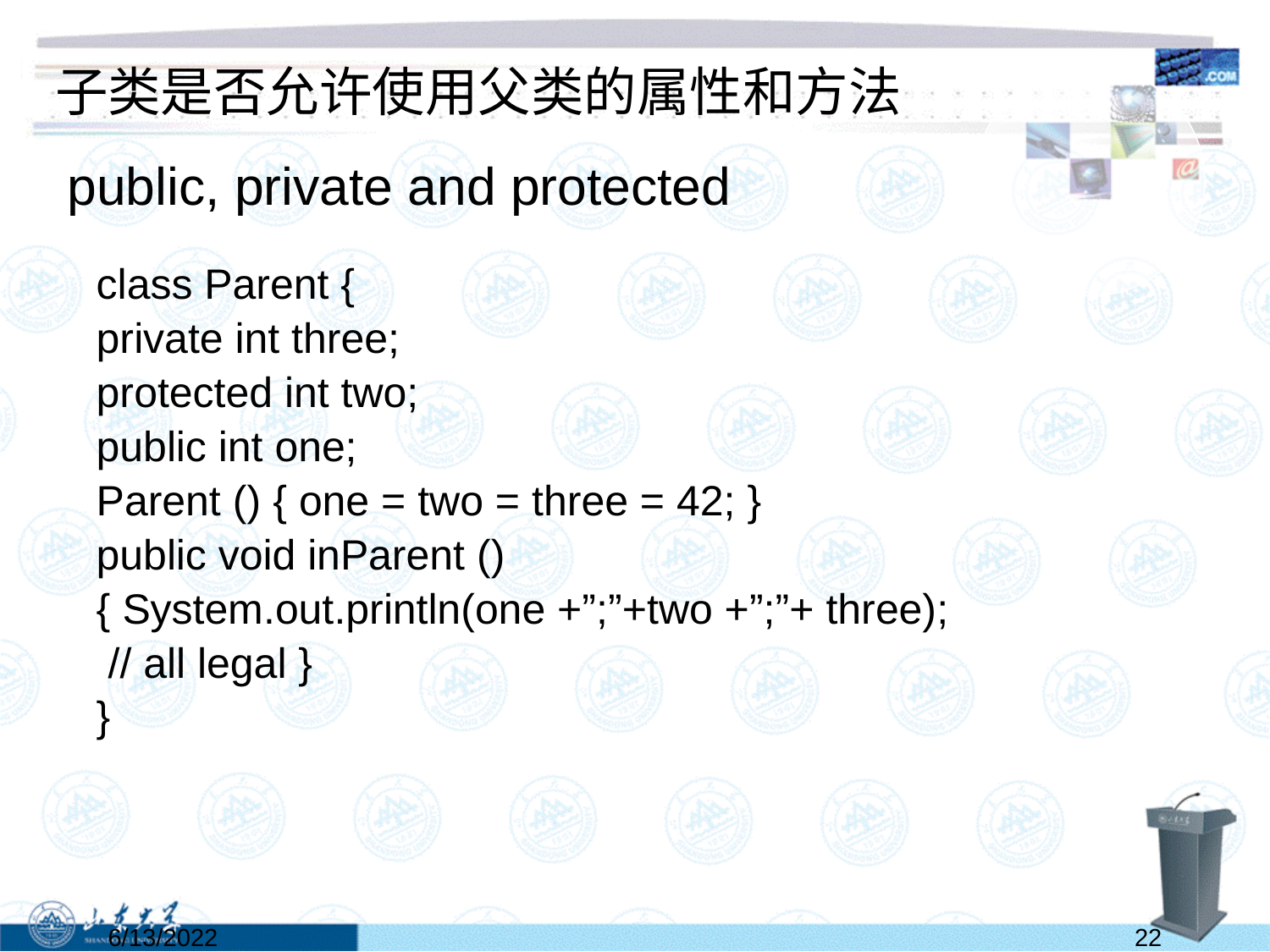

# 子类是否允许使用父类的属性和方法
public, private and protected
class Parent {
private int three;
protected int two;
public int one;
Parent () { one = two = three = 42; }
public void inParent ()
{ System.out.println(one +”;”+two +”;”+ three);
 // all legal }
}
6/13/2022
22